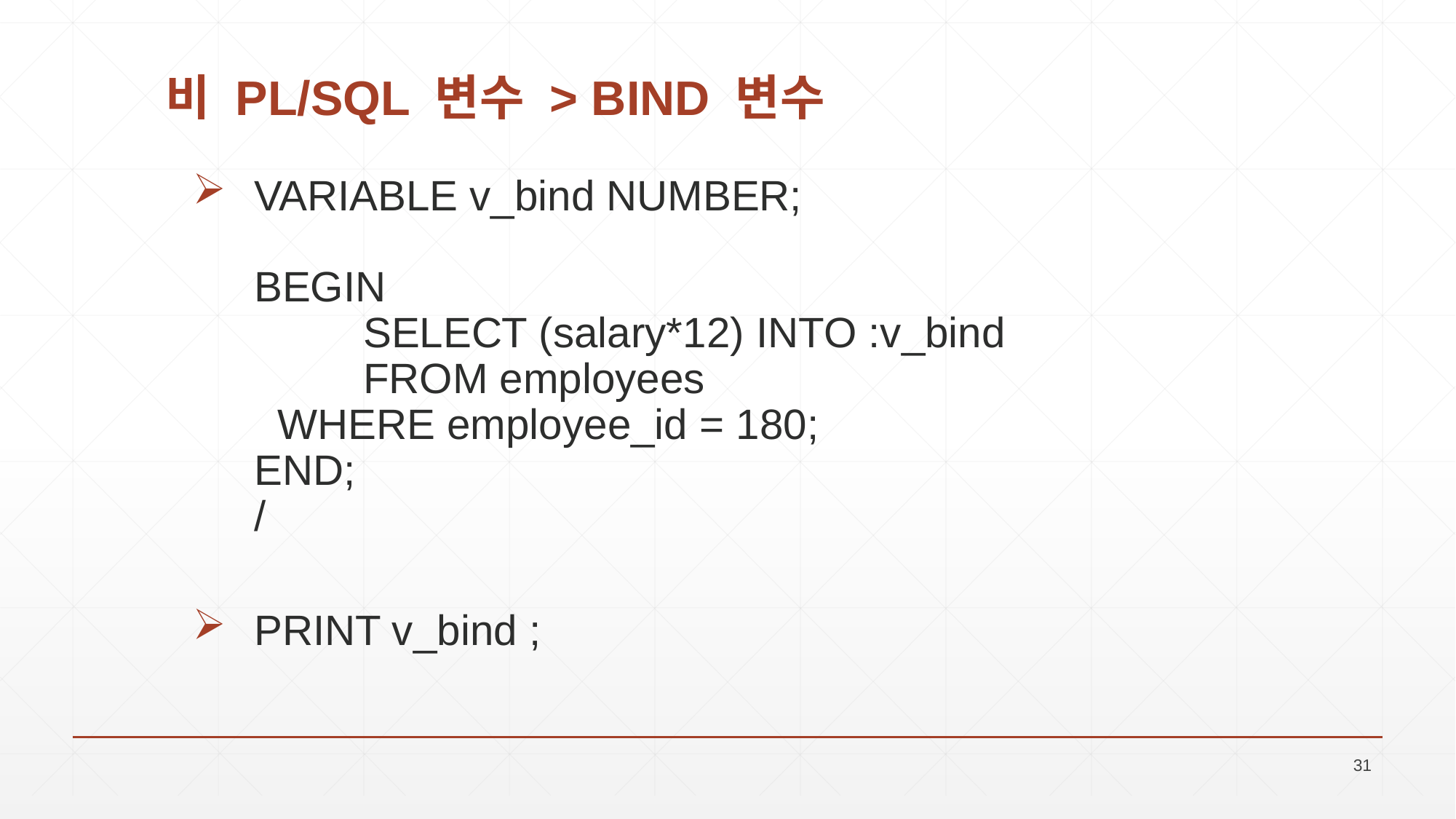

# 비 PL/SQL 변수 > BIND 변수
VARIABLE v_bind NUMBER;
BEGIN
	SELECT (salary*12) INTO :v_bind
	FROM employees
  WHERE employee_id = 180;
END;
/
PRINT v_bind ;
31